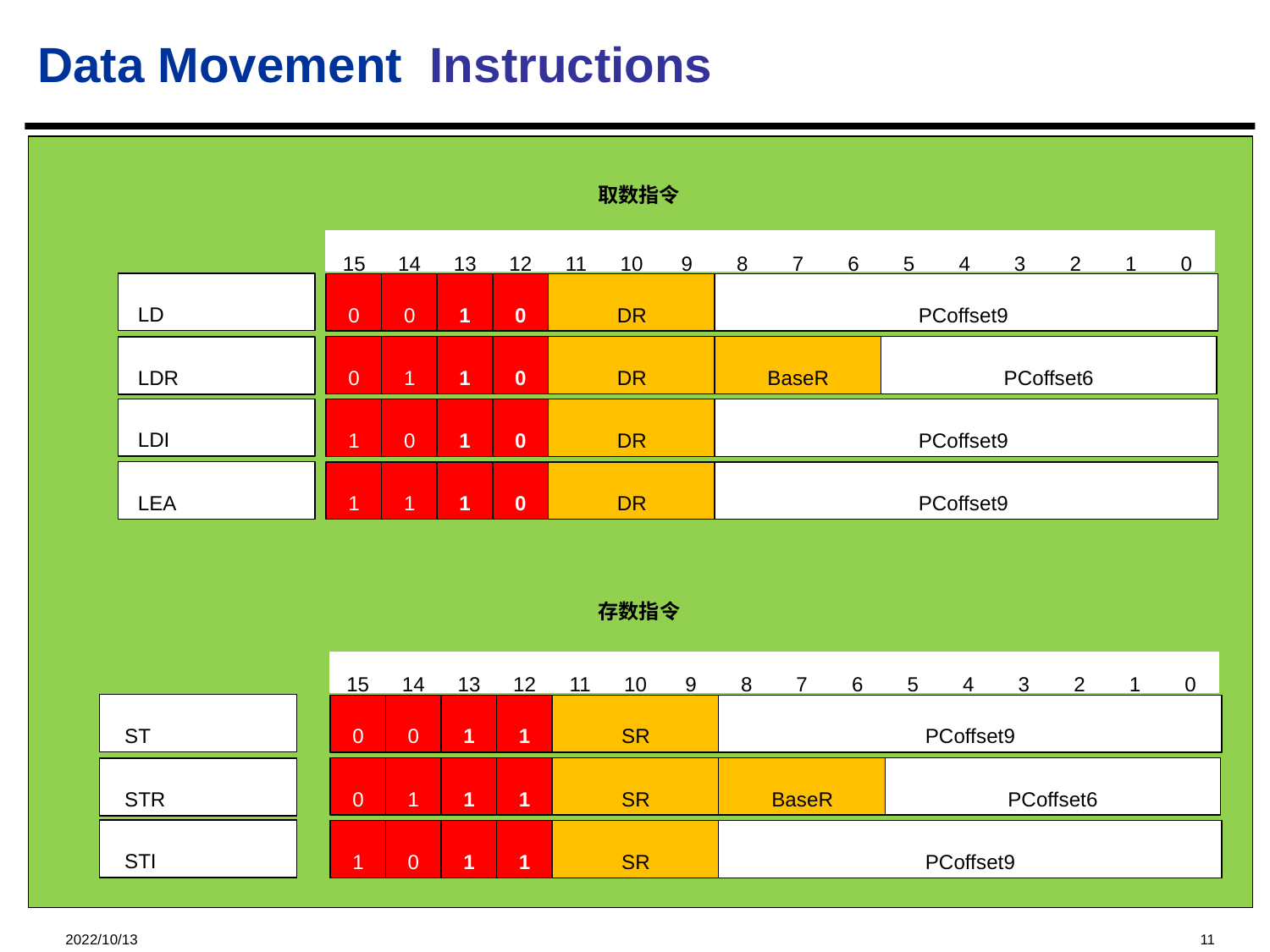

# Data Movement  Instructions

取数指令
15
14
13
12
11
10
9
8
7
6
5
4
3
2
1
0
0
0
1
0
DR
PCoffset9
LD
0
1
1
0
DR
BaseR
PCoffset6
LDR
LDI
1
0
1
0
DR
PCoffset9
LEA
1
1
1
0
DR
PCoffset9
存数指令
15
14
13
12
11
10
9
8
7
6
5
4
3
2
1
0
0
0
1
1
SR
PCoffset9
ST
0
1
1
1
SR
BaseR
PCoffset6
STR
STI
1
0
1
1
SR
PCoffset9
2022/10/13
11